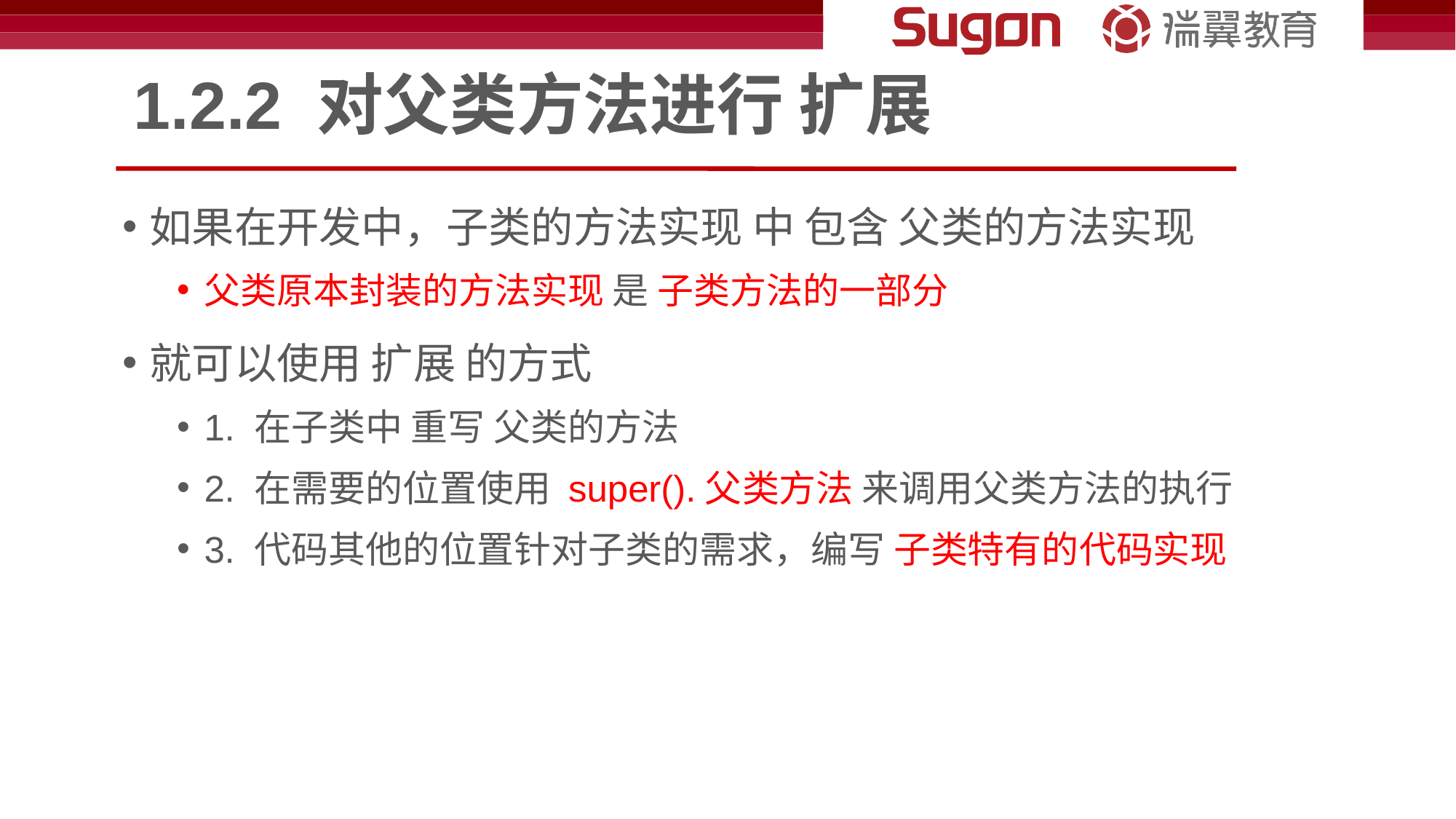

# 1.2.2 对父类方法进行 扩展
如果在开发中，子类的方法实现 中 包含 父类的方法实现
父类原本封装的方法实现 是 子类方法的一部分
就可以使用 扩展 的方式
1. 在子类中 重写 父类的方法
2. 在需要的位置使用 super().父类方法 来调用父类方法的执行
3. 代码其他的位置针对子类的需求，编写 子类特有的代码实现